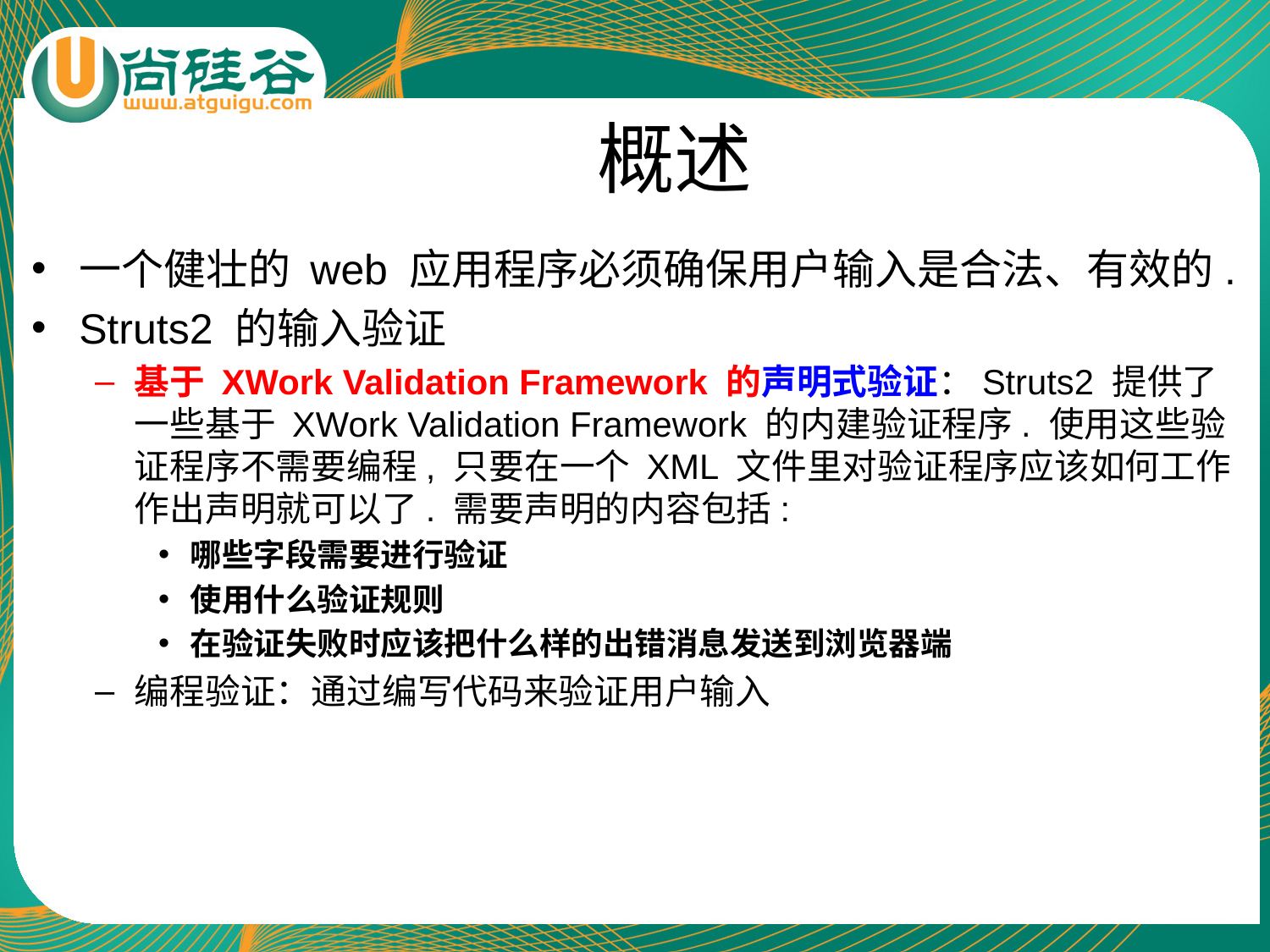

# 概述
一个健壮的 web 应用程序必须确保用户输入是合法、有效的.
Struts2 的输入验证
基于 XWork Validation Framework 的声明式验证：Struts2 提供了一些基于 XWork Validation Framework 的内建验证程序. 使用这些验证程序不需要编程, 只要在一个 XML 文件里对验证程序应该如何工作作出声明就可以了. 需要声明的内容包括:
哪些字段需要进行验证
使用什么验证规则
在验证失败时应该把什么样的出错消息发送到浏览器端
编程验证：通过编写代码来验证用户输入